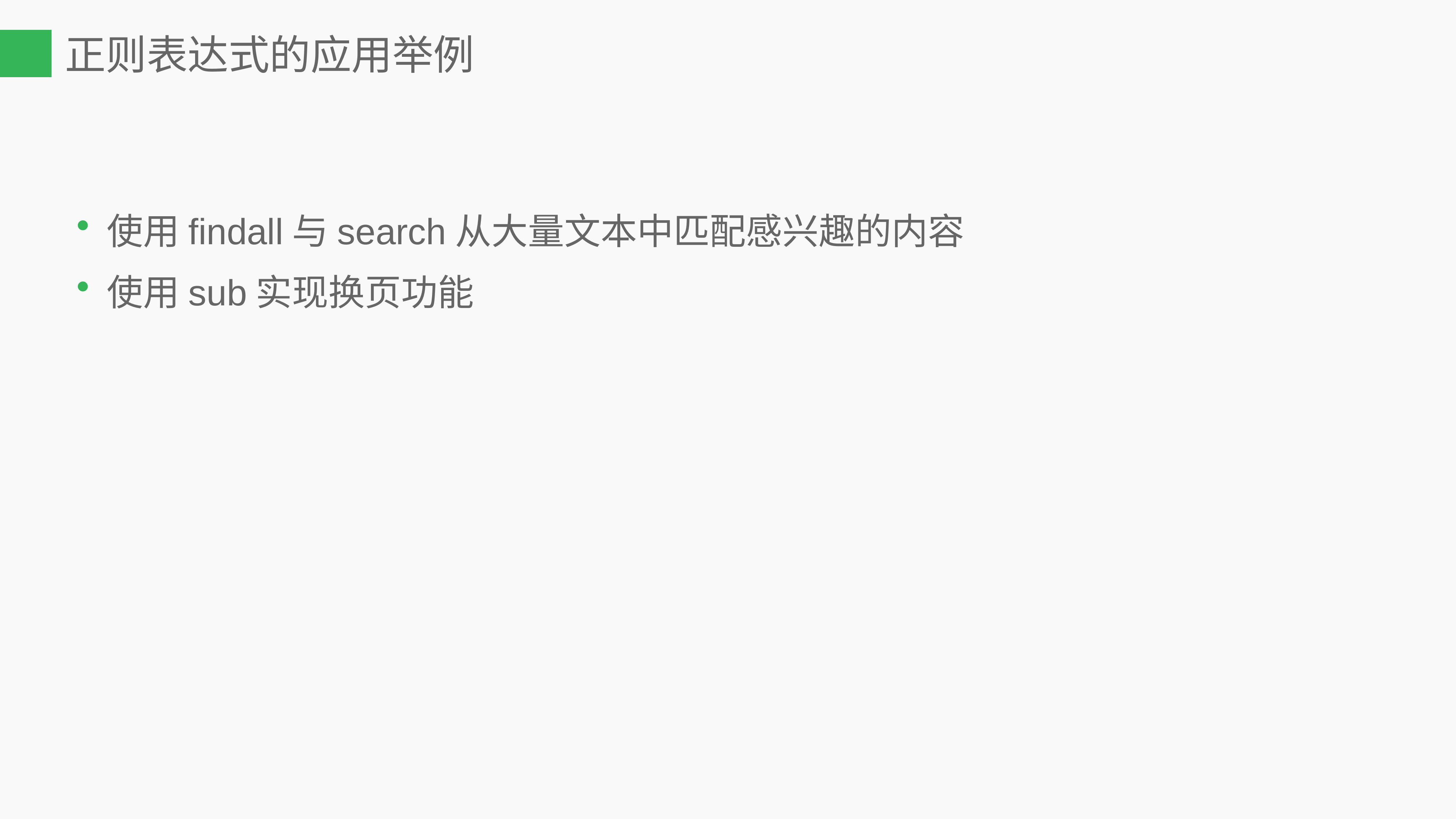

正则表达式的应用举例

使用findall与search从大量文本中匹配感兴趣的内容
使用sub实现换页功能